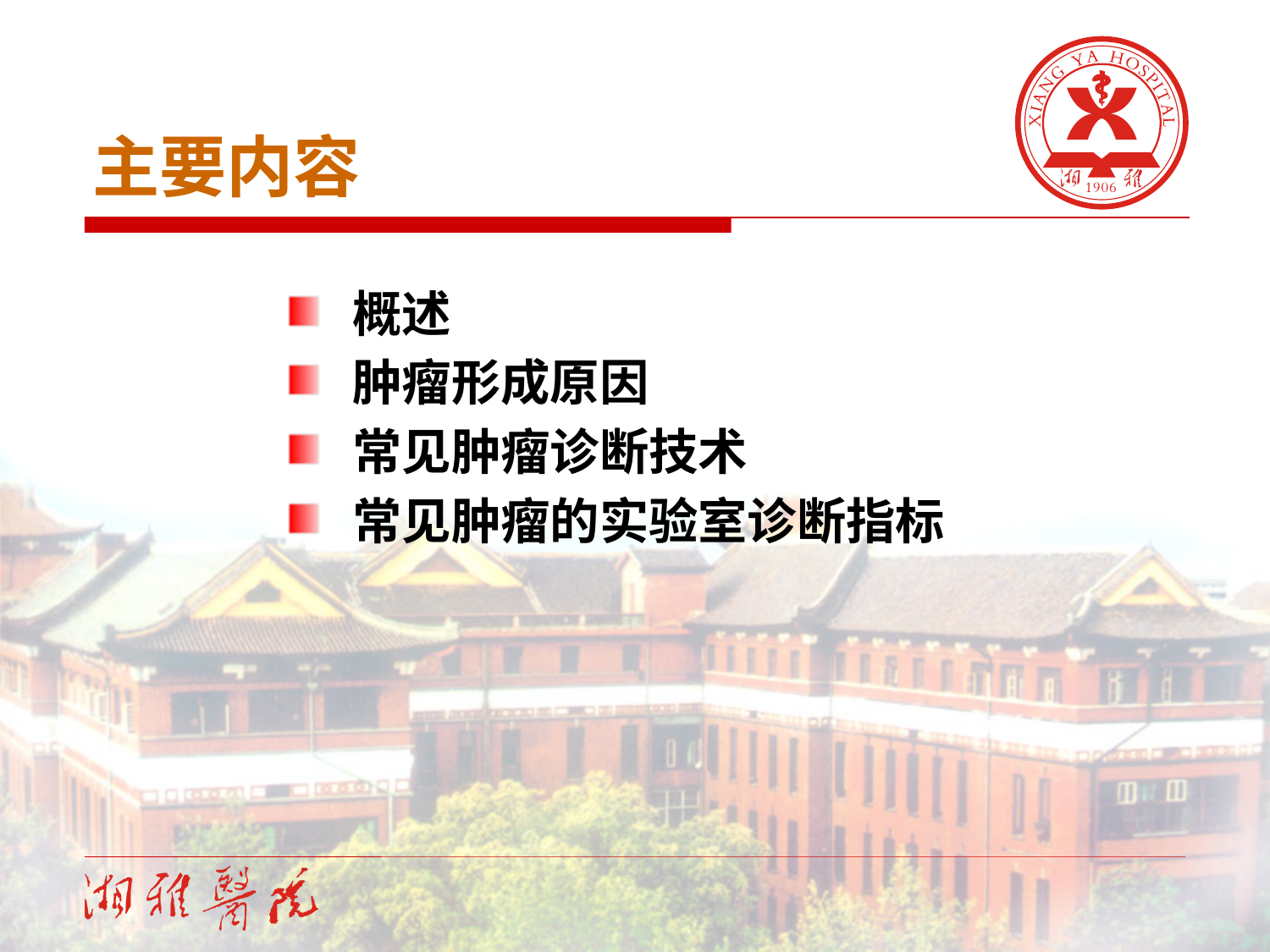

主要内容
概述
肿瘤形成原因
常见肿瘤诊断技术
常见肿瘤的实验室诊断指标